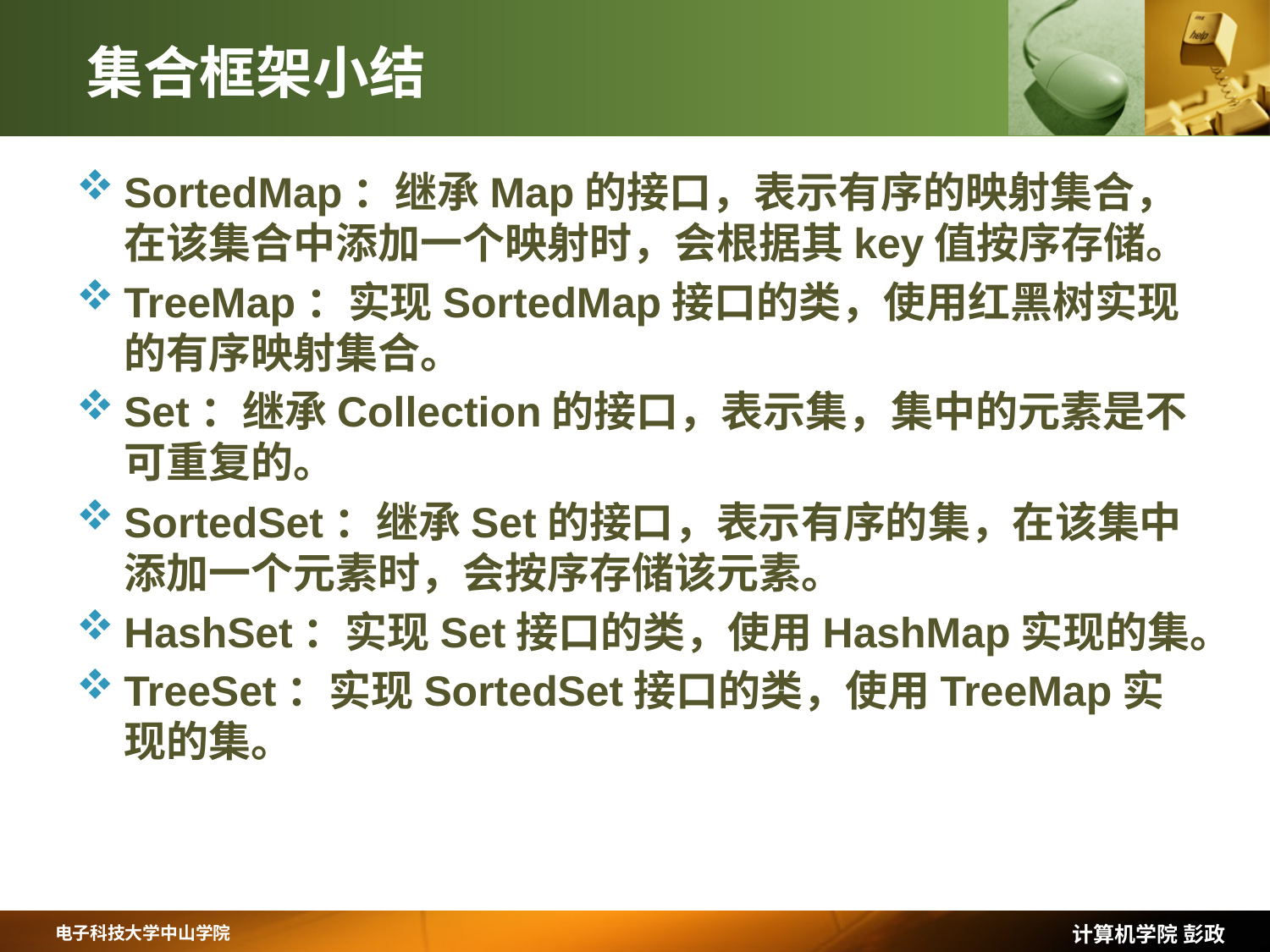

# 集合框架小结
SortedMap：继承Map的接口，表示有序的映射集合，在该集合中添加一个映射时，会根据其key值按序存储。
TreeMap：实现SortedMap接口的类，使用红黑树实现的有序映射集合。
Set：继承Collection的接口，表示集，集中的元素是不可重复的。
SortedSet：继承Set的接口，表示有序的集，在该集中添加一个元素时，会按序存储该元素。
HashSet：实现Set接口的类，使用HashMap实现的集。
TreeSet：实现SortedSet接口的类，使用TreeMap实现的集。

计算机学院 彭政
电子科技大学中山学院